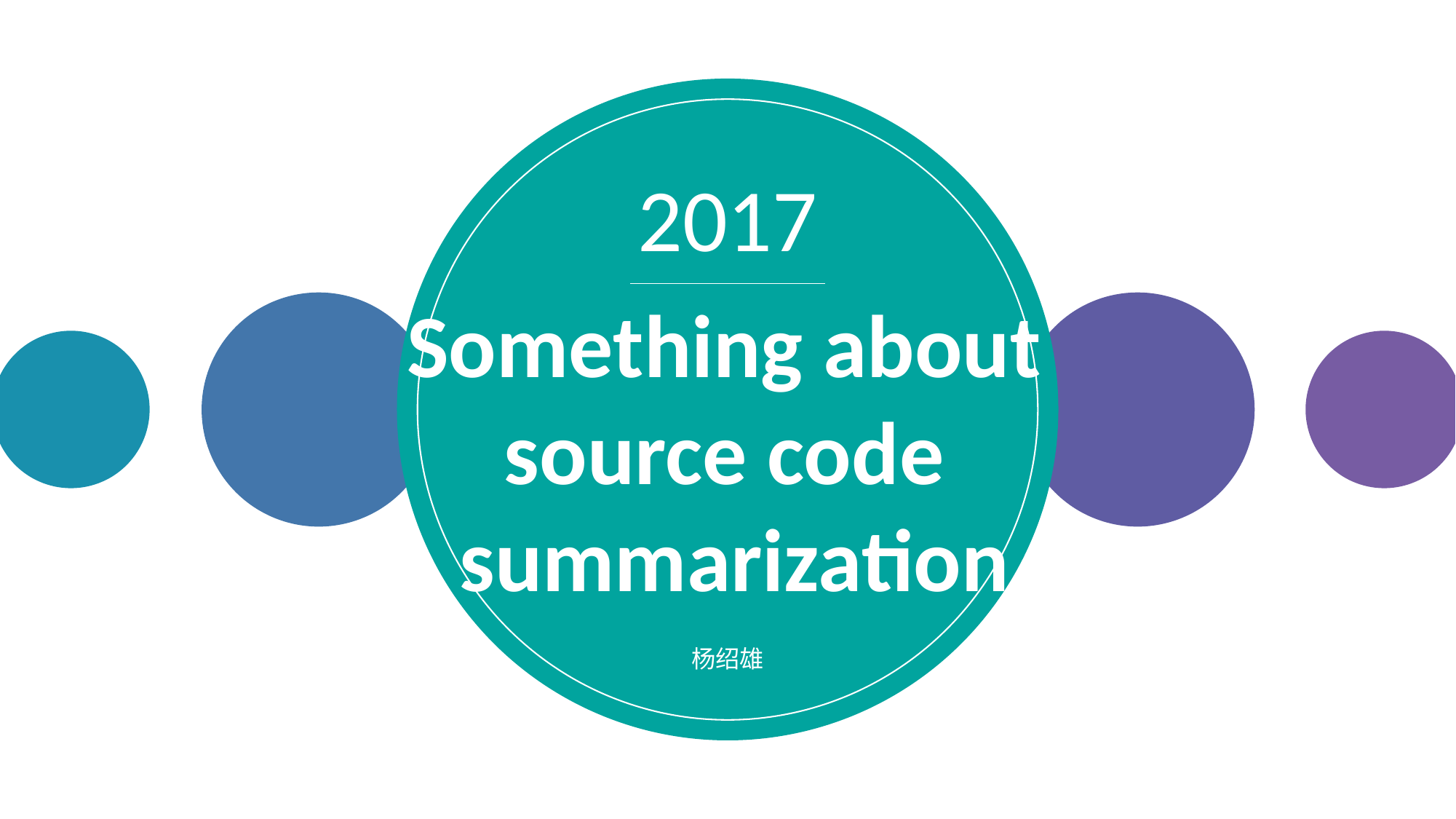

2017
Something about
source code
summarization

杨绍雄